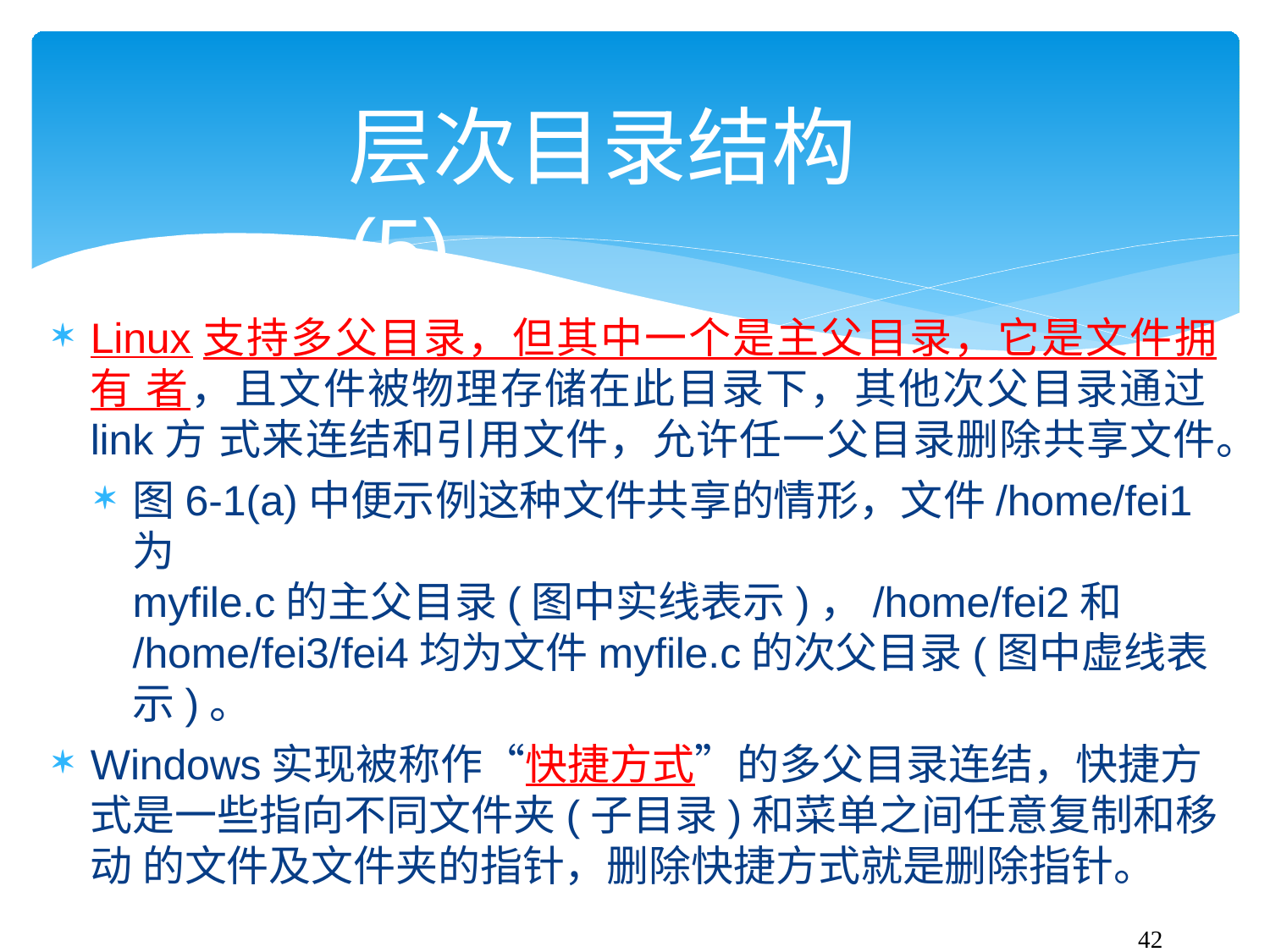

# 层次目录结构(5)
Linux支持多父目录，但其中一个是主父目录，它是文件拥有 者，且文件被物理存储在此目录下，其他次父目录通过link方 式来连结和引用文件，允许任一父目录删除共享文件。
图6-1(a)中便示例这种文件共享的情形，文件/home/fei1为
myfile.c的主父目录(图中实线表示)，/home/fei2和
/home/fei3/fei4均为文件myfile.c的次父目录(图中虚线表
示)。
Windows实现被称作“快捷方式”的多父目录连结，快捷方 式是一些指向不同文件夹(子目录)和菜单之间任意复制和移动 的文件及文件夹的指针，删除快捷方式就是删除指针。
42